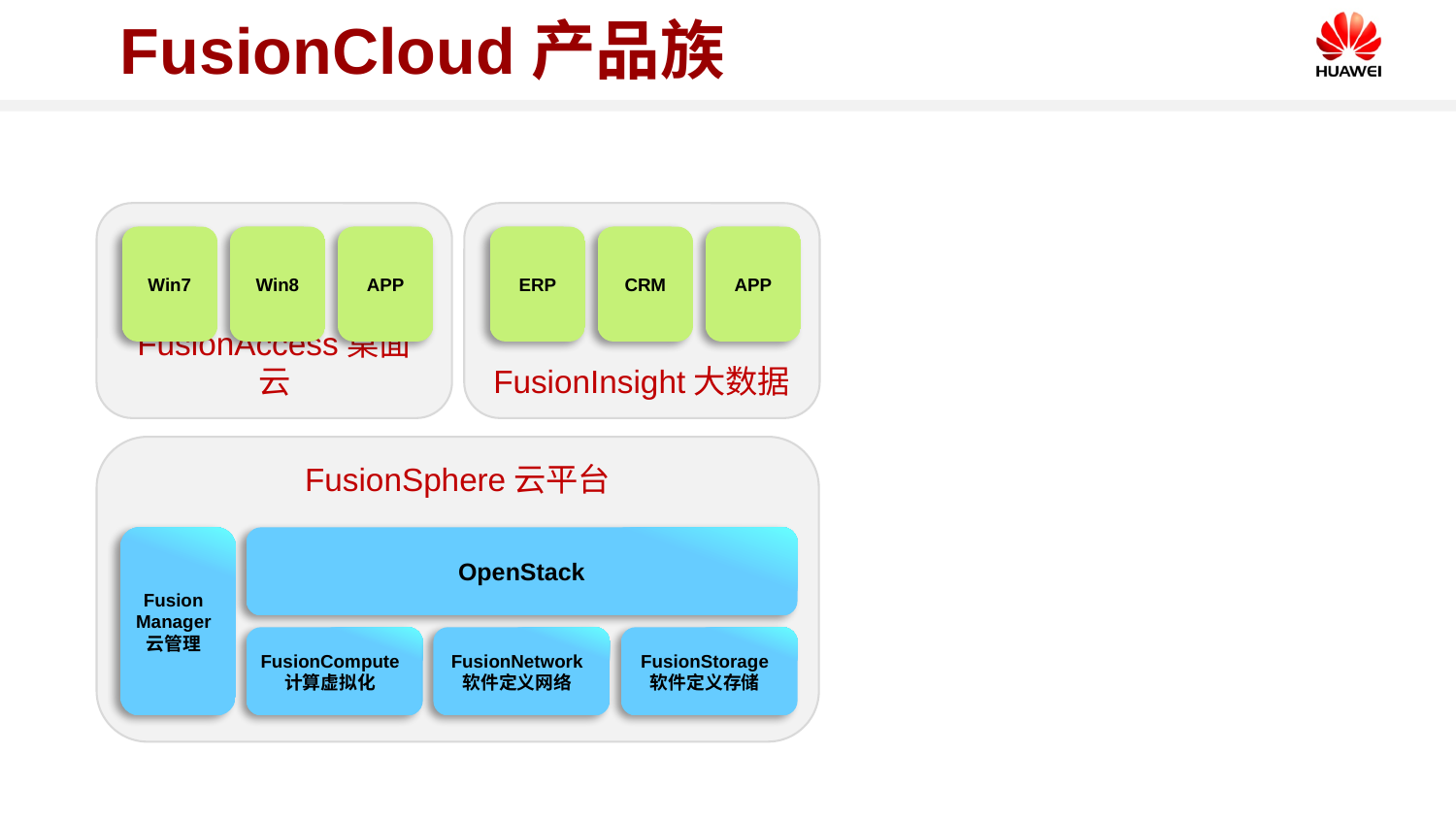

# FusionCloud产品族
FusionAccess桌面云
FusionInsight大数据
Win7
Win8
APP
ERP
CRM
APP
FusionSphere云平台
Fusion
Manager
云管理
OpenStack
FusionCompute
计算虚拟化
FusionNetwork
软件定义网络
FusionStorage
软件定义存储